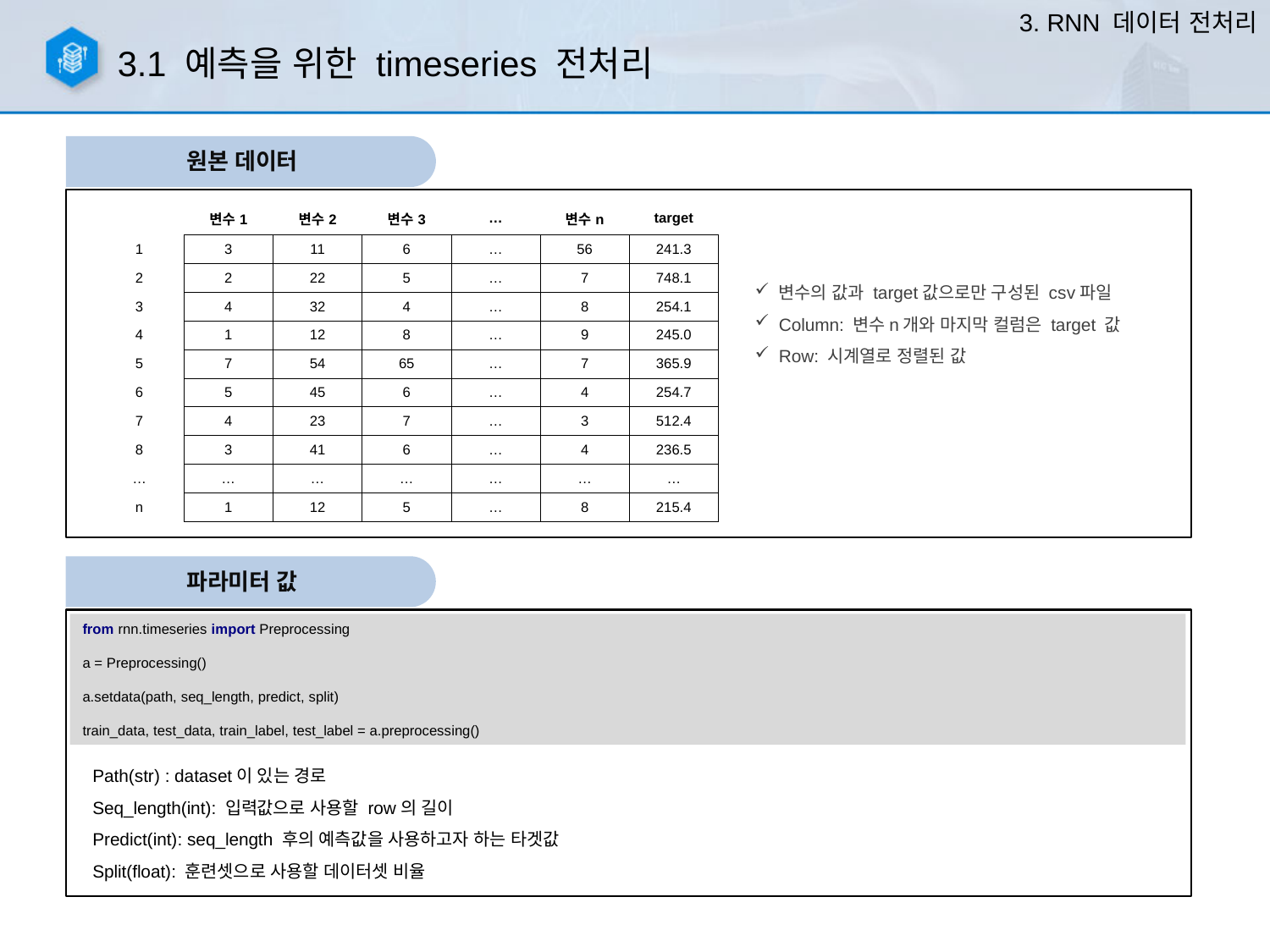

3. RNN 데이터 전처리
3.1 예측을 위한 timeseries 전처리

원본 데이터

|  | 변수1 | 변수2 | 변수3 | … | 변수n | target |
| --- | --- | --- | --- | --- | --- | --- |
| 1 | 3 | 11 | 6 | … | 56 | 241.3 |
| 2 | 2 | 22 | 5 | … | 7 | 748.1 |
| 3 | 4 | 32 | 4 | … | 8 | 254.1 |
| 4 | 1 | 12 | 8 | … | 9 | 245.0 |
| 5 | 7 | 54 | 65 | … | 7 | 365.9 |
| 6 | 5 | 45 | 6 | … | 4 | 254.7 |
| 7 | 4 | 23 | 7 | … | 3 | 512.4 |
| 8 | 3 | 41 | 6 | … | 4 | 236.5 |
| … | … | … | … | … | … | … |
| n | 1 | 12 | 5 | … | 8 | 215.4 |
변수의 값과 target값으로만 구성된 csv파일
Column: 변수n개와 마지막 컬럼은 target 값
Row: 시계열로 정렬된 값

파라미터 값

from rnn.timeseries import Preprocessing
a = Preprocessing()
a.setdata(path, seq_length, predict, split)
train_data, test_data, train_label, test_label = a.preprocessing()
Path(str) : dataset이 있는 경로
Seq_length(int): 입력값으로 사용할 row의 길이
Predict(int): seq_length 후의 예측값을 사용하고자 하는 타겟값
Split(float): 훈련셋으로 사용할 데이터셋 비율